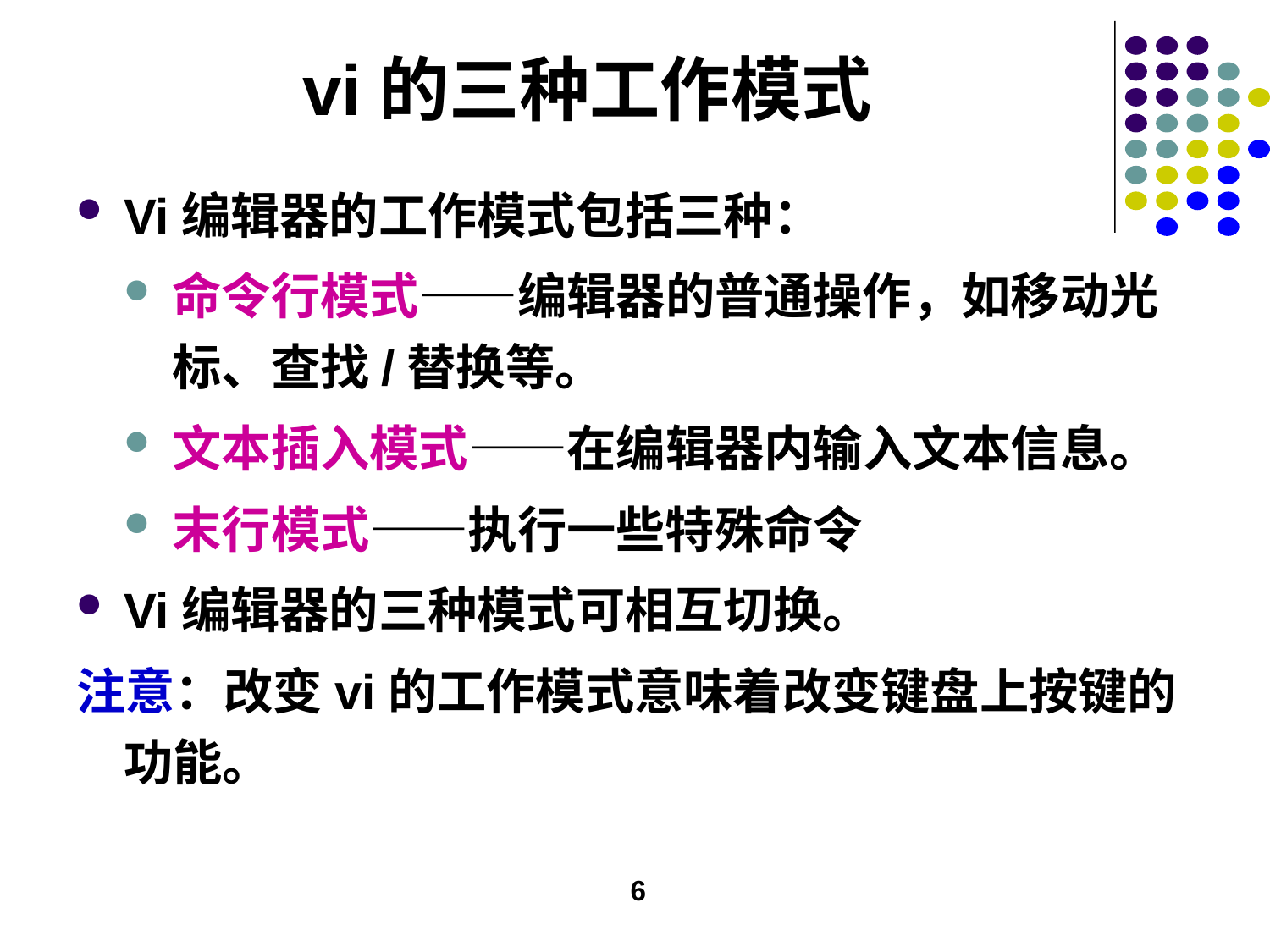

# vi的三种工作模式
Vi编辑器的工作模式包括三种：
命令行模式——编辑器的普通操作，如移动光标、查找/替换等。
文本插入模式——在编辑器内输入文本信息。
末行模式——执行一些特殊命令
Vi编辑器的三种模式可相互切换。
注意：改变vi的工作模式意味着改变键盘上按键的功能。
6